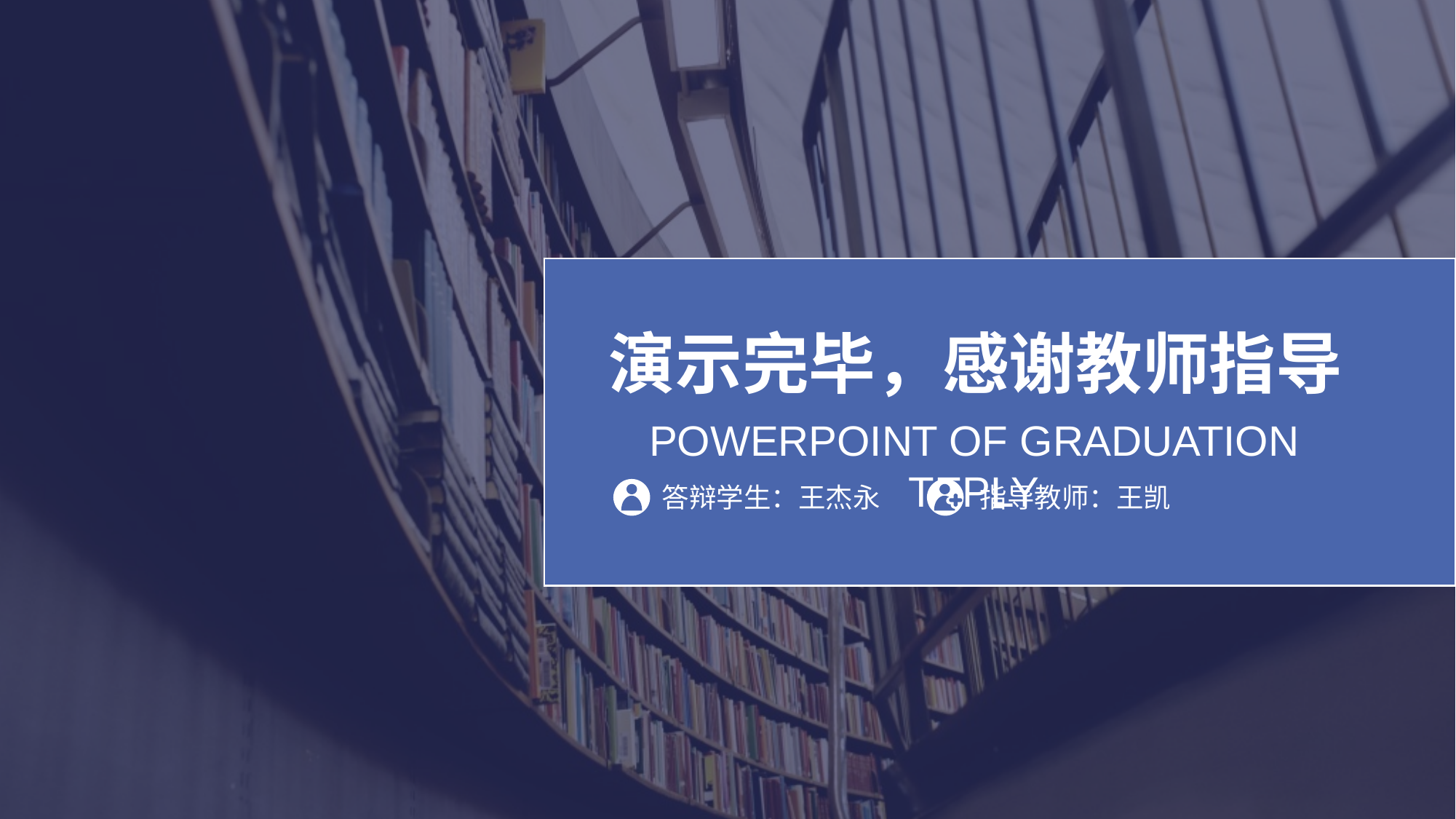

演示完毕，感谢教师指导
POWERPOINT OF GRADUATION TEPLY
答辩学生：王杰永
指导教师：王凯